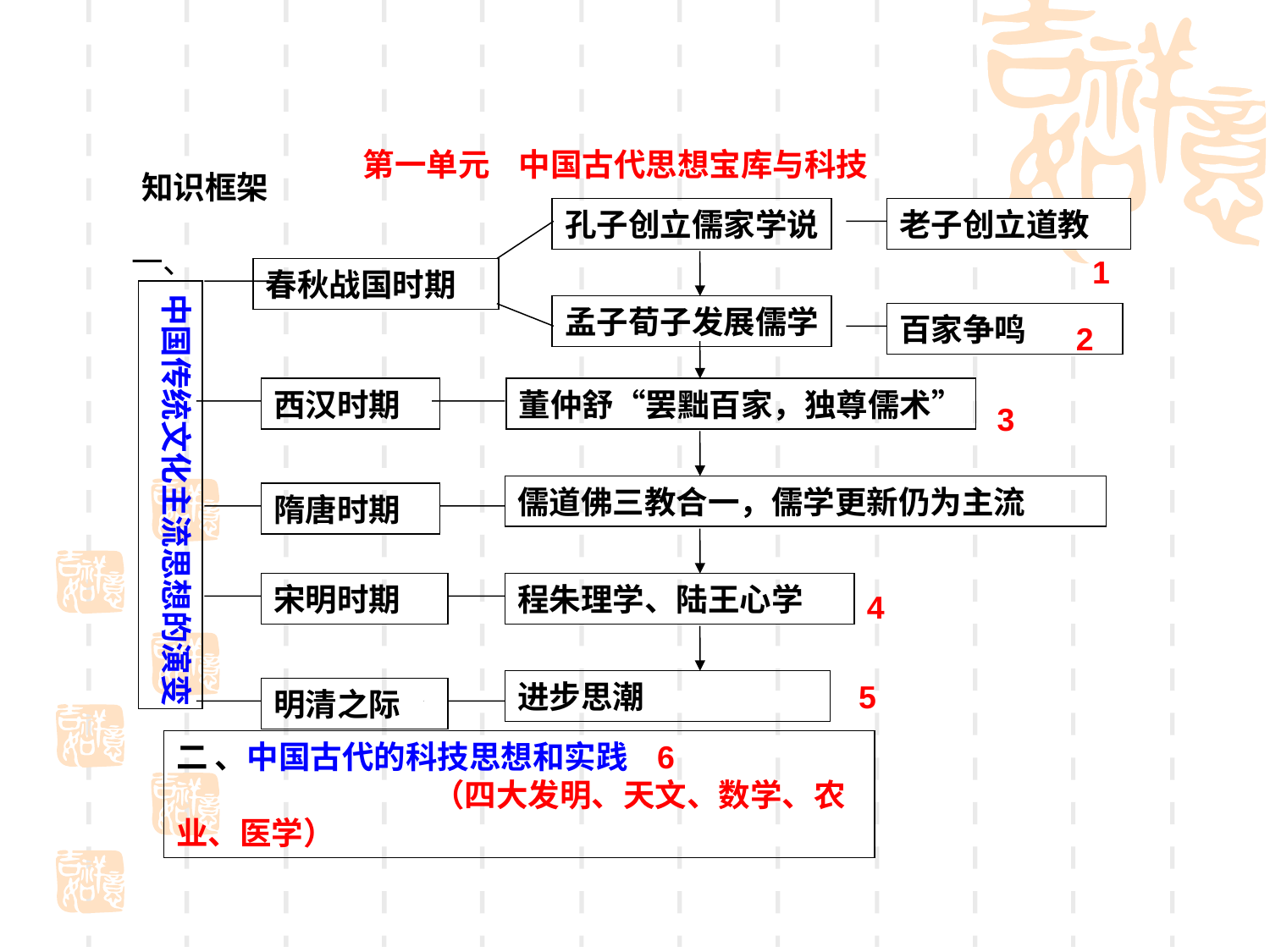

第一单元    中国古代思想宝库与科技
知识框架
孔子创立儒家学说
老子创立道教

一、
1

春秋战国时期
中国传统文化主流思想的演变

孟子荀子发展儒学

百家争鸣
2

西汉时期
董仲舒“罢黜百家，独尊儒术”
3

儒道佛三教合一，儒学更新仍为主流
隋唐时期

宋明时期
程朱理学、陆王心学
4

进步思潮
5
明清之际

二 、中国古代的科技思想和实践   6                                                  （四大发明、天文、数学、农业、医学）